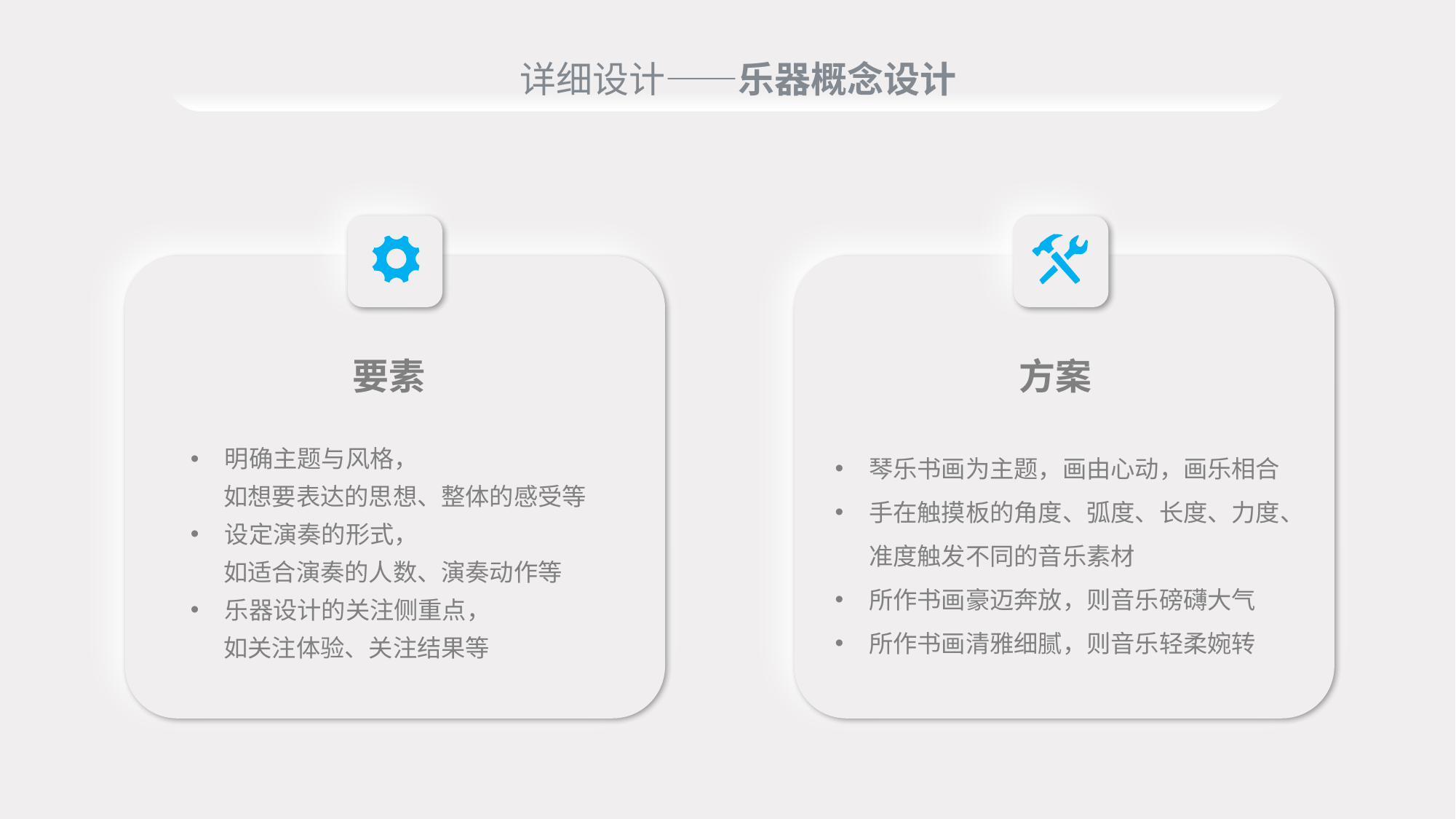

详细设计——乐器概念设计

要素
方案
明确主题与风格，
     如想要表达的思想、整体的感受等
设定演奏的形式，
     如适合演奏的人数、演奏动作等
乐器设计的关注侧重点，
     如关注体验、关注结果等
琴乐书画为主题，画由心动，画乐相合
手在触摸板的角度、弧度、长度、力度、准度触发不同的音乐素材
所作书画豪迈奔放，则音乐磅礴大气
所作书画清雅细腻，则音乐轻柔婉转